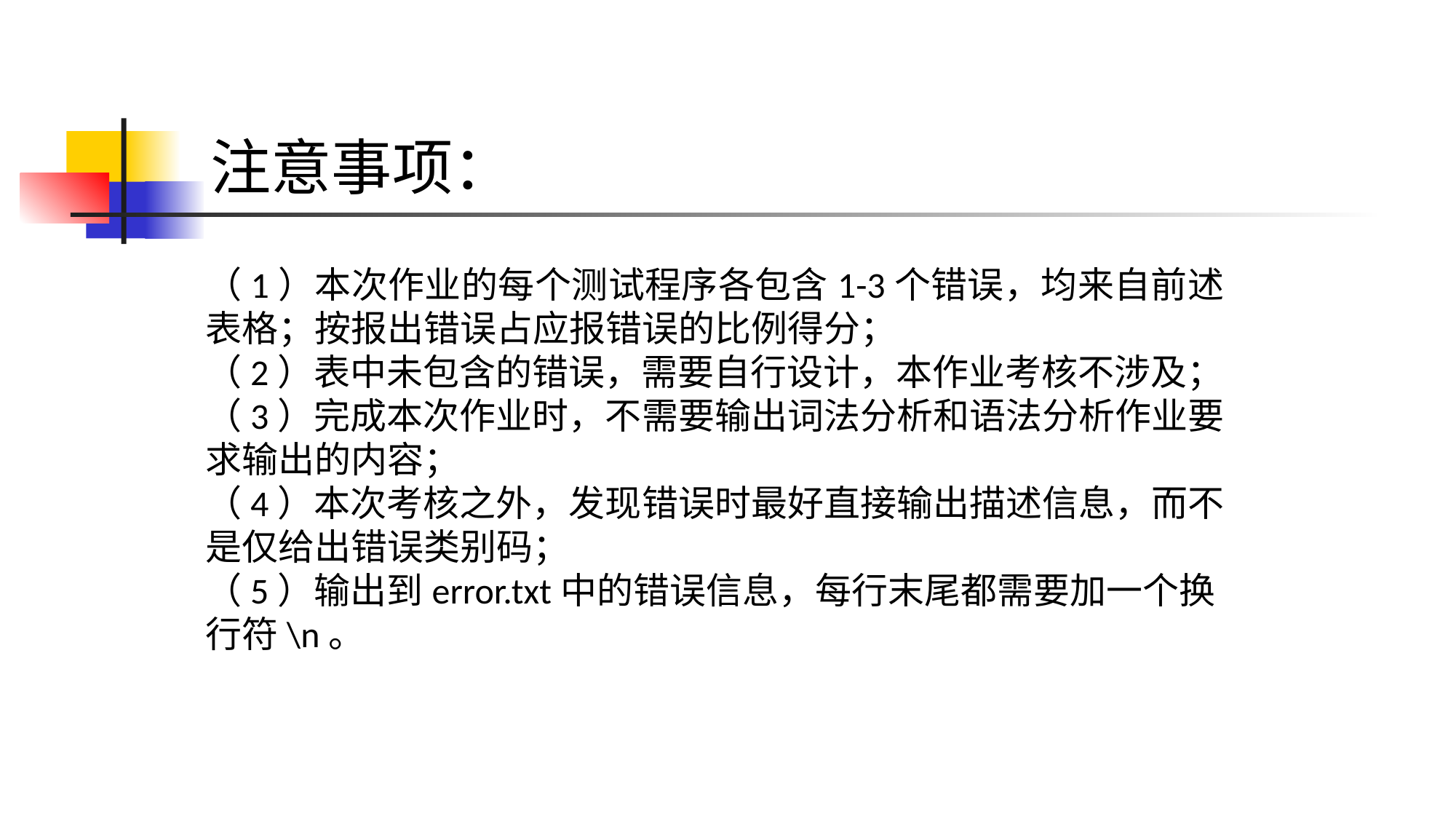

注意事项：
（1）本次作业的每个测试程序各包含1-3个错误，均来自前述表格；按报出错误占应报错误的比例得分；
（2）表中未包含的错误，需要自行设计，本作业考核不涉及；
（3）完成本次作业时，不需要输出词法分析和语法分析作业要求输出的内容；
（4）本次考核之外，发现错误时最好直接输出描述信息，而不是仅给出错误类别码；
（5）输出到error.txt中的错误信息，每行末尾都需要加一个换行符\n。